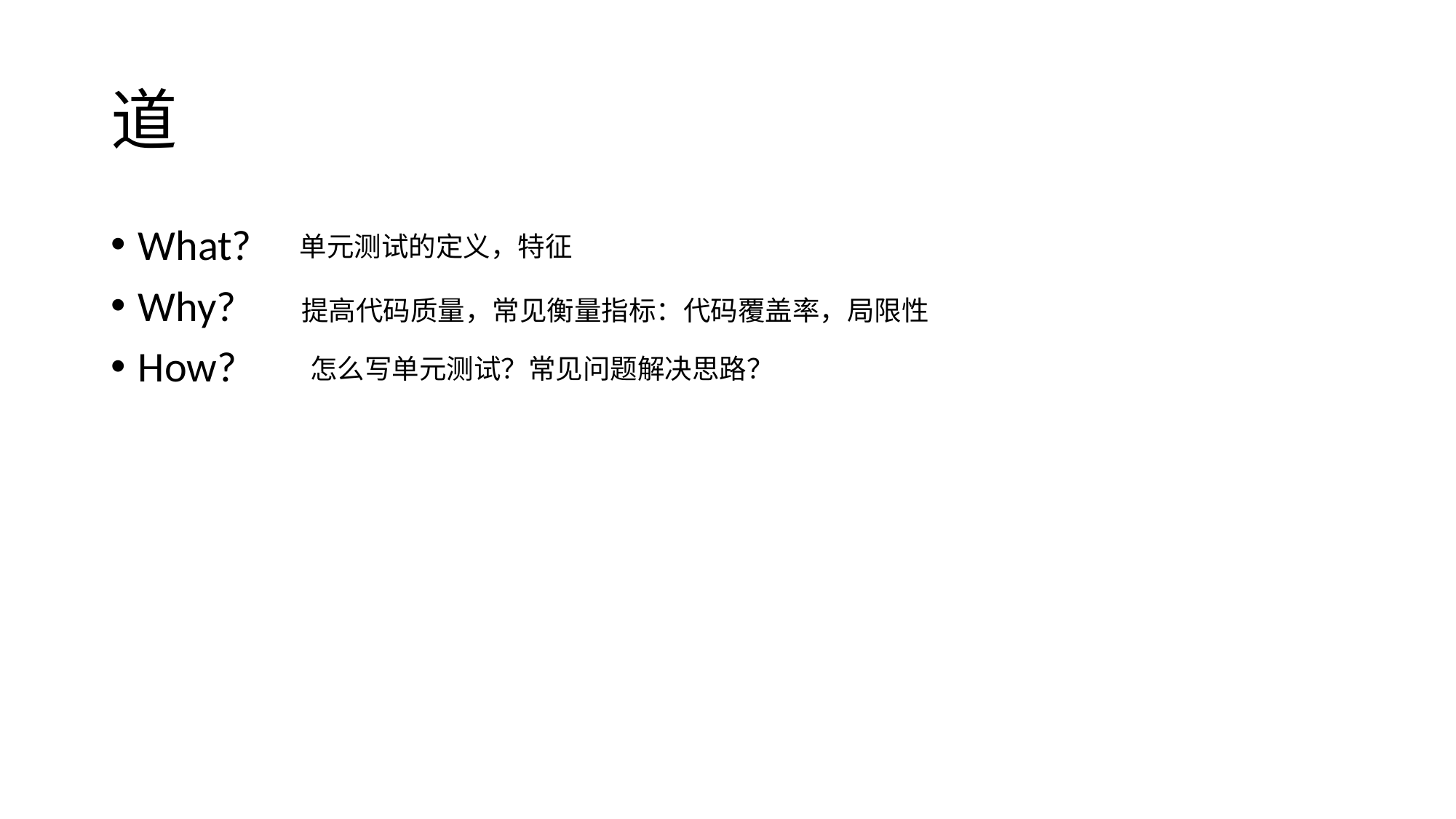

# 道
What?
Why?
How?
单元测试的定义，特征
提高代码质量，常见衡量指标：代码覆盖率，局限性
怎么写单元测试？常见问题解决思路？